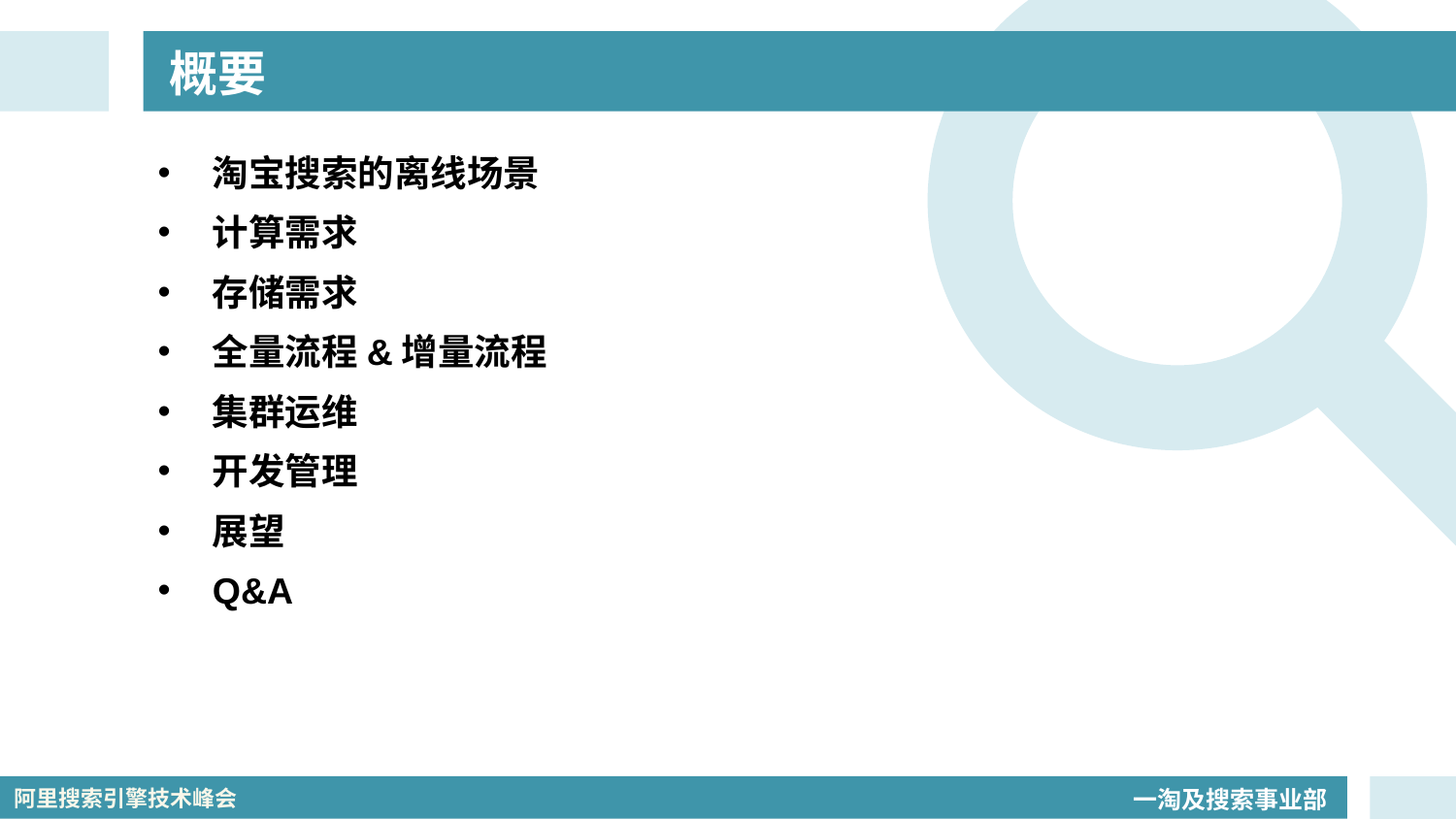

# 概要
淘宝搜索的离线场景
计算需求
存储需求
全量流程&增量流程
集群运维
开发管理
展望
Q&A